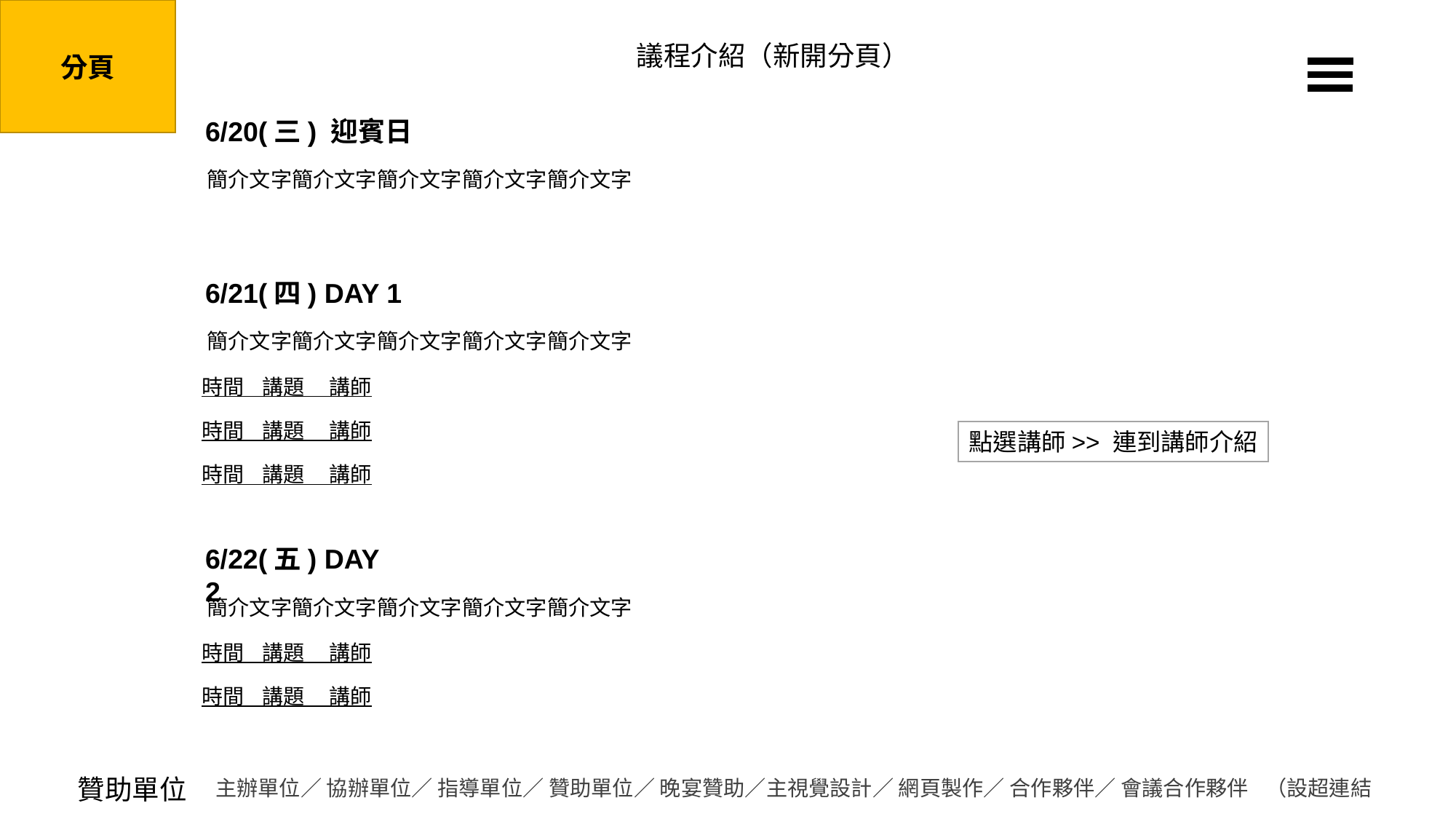

分頁
議程介紹（新開分頁）
6/20(三) 迎賓日
簡介文字簡介文字簡介文字簡介文字簡介文字
6/21(四) DAY 1
簡介文字簡介文字簡介文字簡介文字簡介文字
時間   講題    講師
時間   講題    講師
點選講師>> 連到講師介紹
時間   講題    講師
6/22(五) DAY 2
簡介文字簡介文字簡介文字簡介文字簡介文字
時間   講題    講師
時間   講題    講師
贊助單位
主辦單位／ 協辦單位／ 指導單位／ 贊助單位／ 晚宴贊助／主視覺設計／ 網頁製作／ 合作夥伴／ 會議合作夥伴   （設超連結